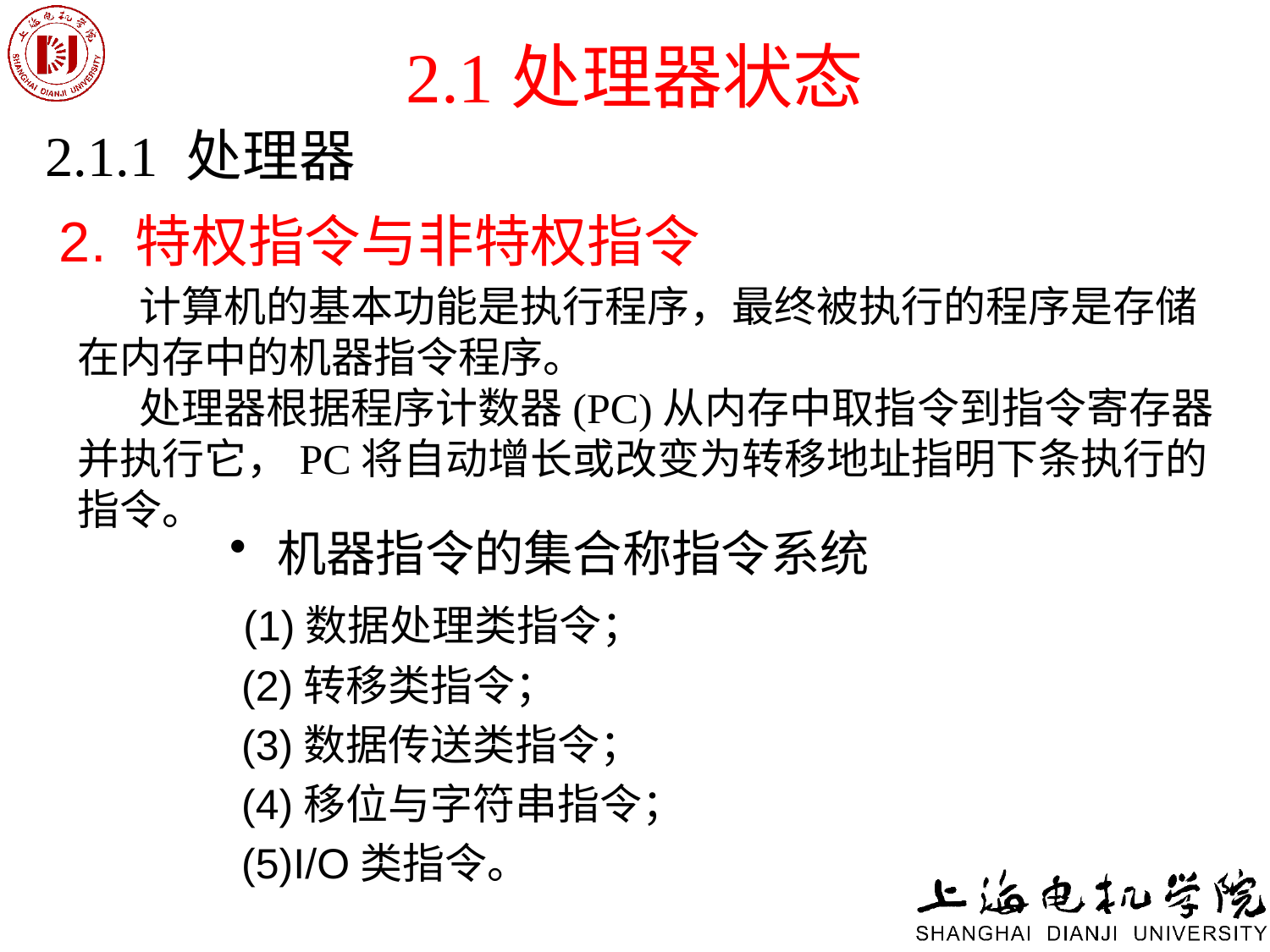

2.1处理器状态
2.1.1 处理器
2. 特权指令与非特权指令
计算机的基本功能是执行程序，最终被执行的程序是存储在内存中的机器指令程序。
处理器根据程序计数器(PC)从内存中取指令到指令寄存器并执行它，PC将自动增长或改变为转移地址指明下条执行的指令。
机器指令的集合称指令系统
 (1)数据处理类指令；
 (2)转移类指令；
 (3)数据传送类指令；
 (4)移位与字符串指令；
 (5)I/O类指令。